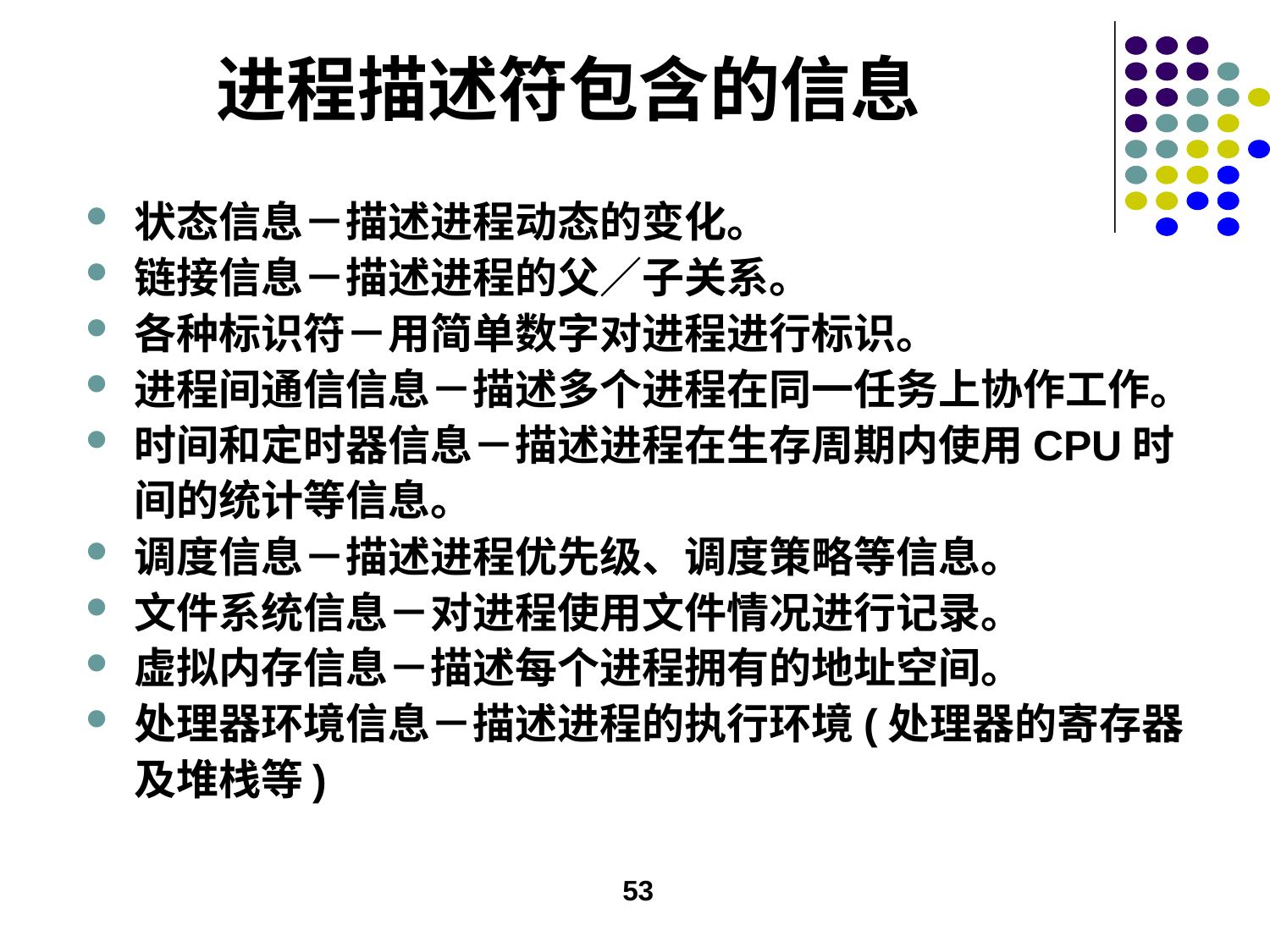

# 进程描述符包含的信息
状态信息－描述进程动态的变化。
链接信息－描述进程的父／子关系。
各种标识符－用简单数字对进程进行标识。
进程间通信信息－描述多个进程在同一任务上协作工作。
时间和定时器信息－描述进程在生存周期内使用CPU时间的统计等信息。
调度信息－描述进程优先级、调度策略等信息。
文件系统信息－对进程使用文件情况进行记录。
虚拟内存信息－描述每个进程拥有的地址空间。
处理器环境信息－描述进程的执行环境(处理器的寄存器及堆栈等)

53